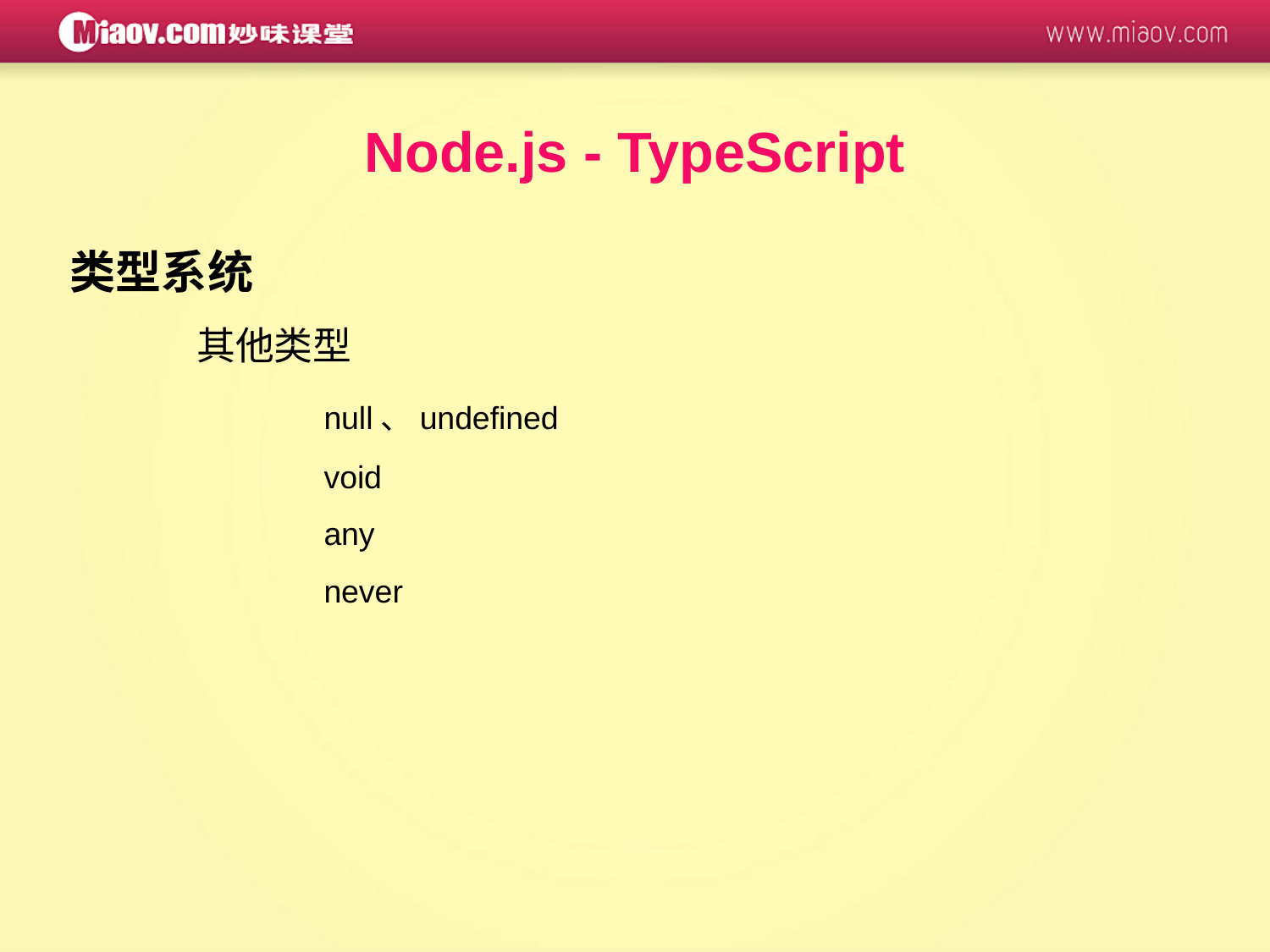

Node.js - TypeScript
类型系统
	其他类型
		null、undefined
		void
		any
		never